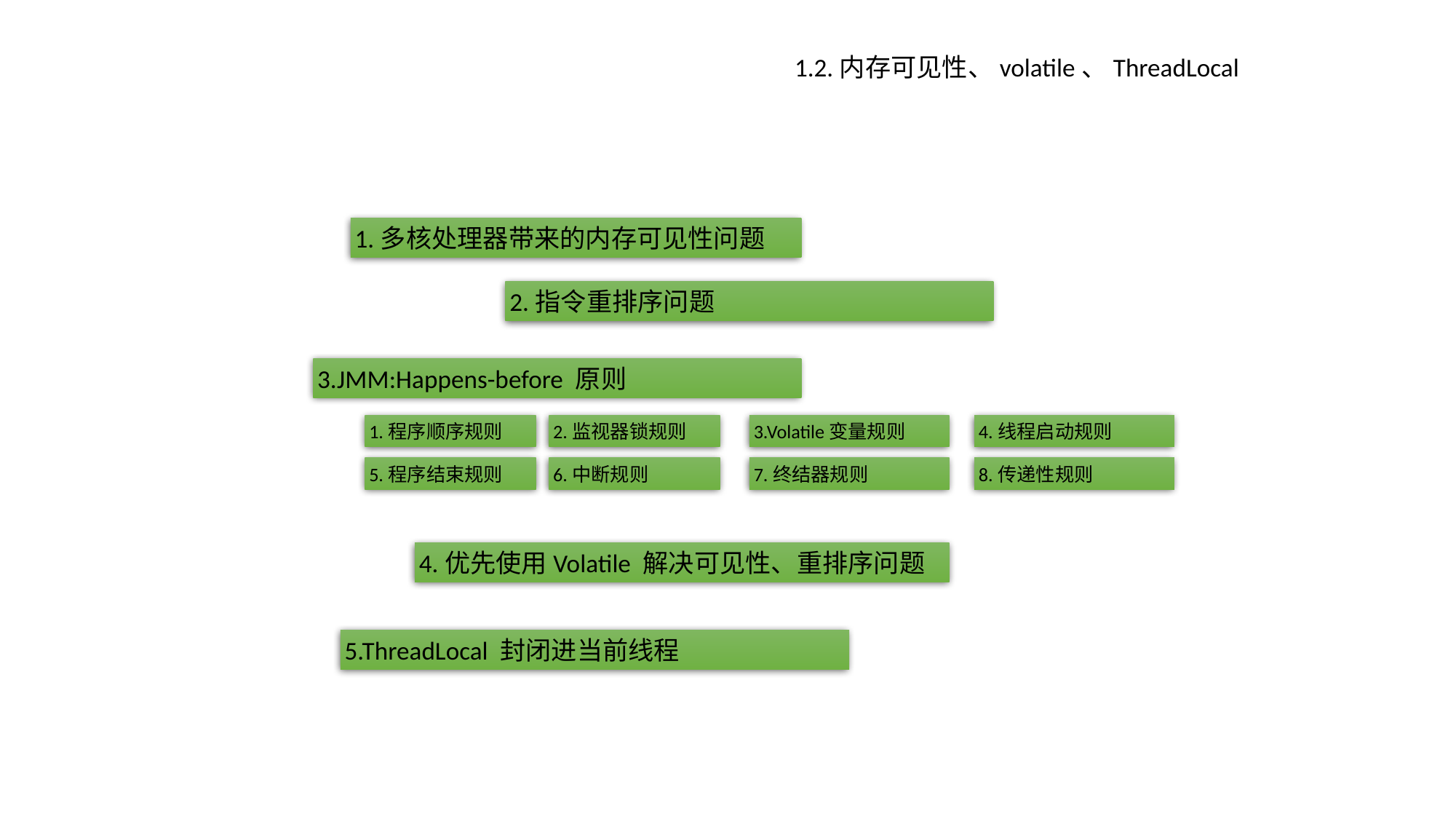

1.2.内存可见性、volatile、ThreadLocal
1.多核处理器带来的内存可见性问题
2.指令重排序问题
3.JMM:Happens-before 原则
1.程序顺序规则
2.监视器锁规则
3.Volatile变量规则
4.线程启动规则
5.程序结束规则
6.中断规则
7.终结器规则
8.传递性规则
4.优先使用Volatile 解决可见性、重排序问题
5.ThreadLocal 封闭进当前线程